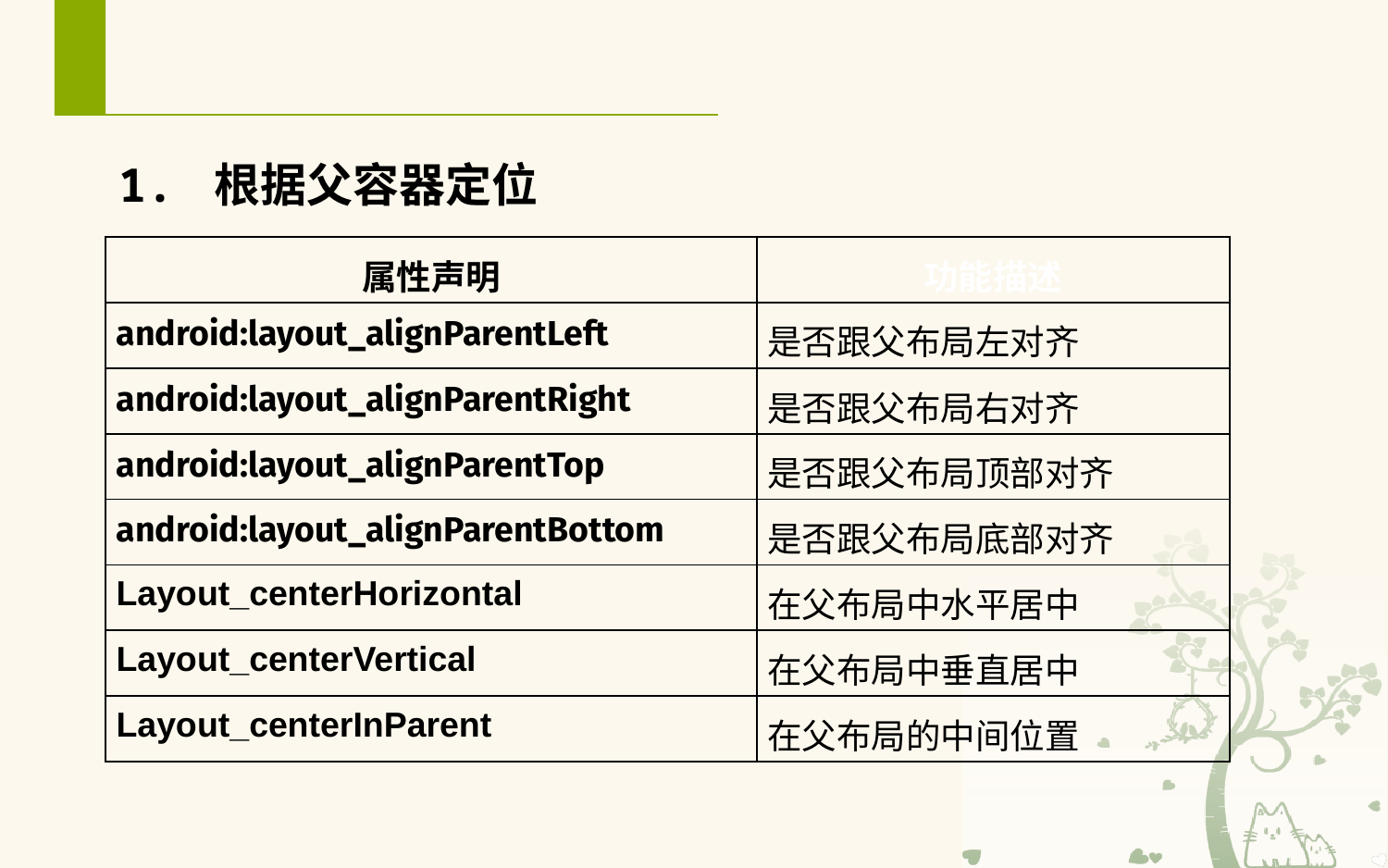

# 3.4.2相对布局（RelativeLayout）
1. 根据父容器定位
| 属性声明 | 功能描述 |
| --- | --- |
| android:layout\_alignParentLeft | 是否跟父布局左对齐 |
| android:layout\_alignParentRight | 是否跟父布局右对齐 |
| android:layout\_alignParentTop | 是否跟父布局顶部对齐 |
| android:layout\_alignParentBottom | 是否跟父布局底部对齐 |
| Layout\_centerHorizontal | 在父布局中水平居中 |
| Layout\_centerVertical | 在父布局中垂直居中 |
| Layout\_centerInParent | 在父布局的中间位置 |